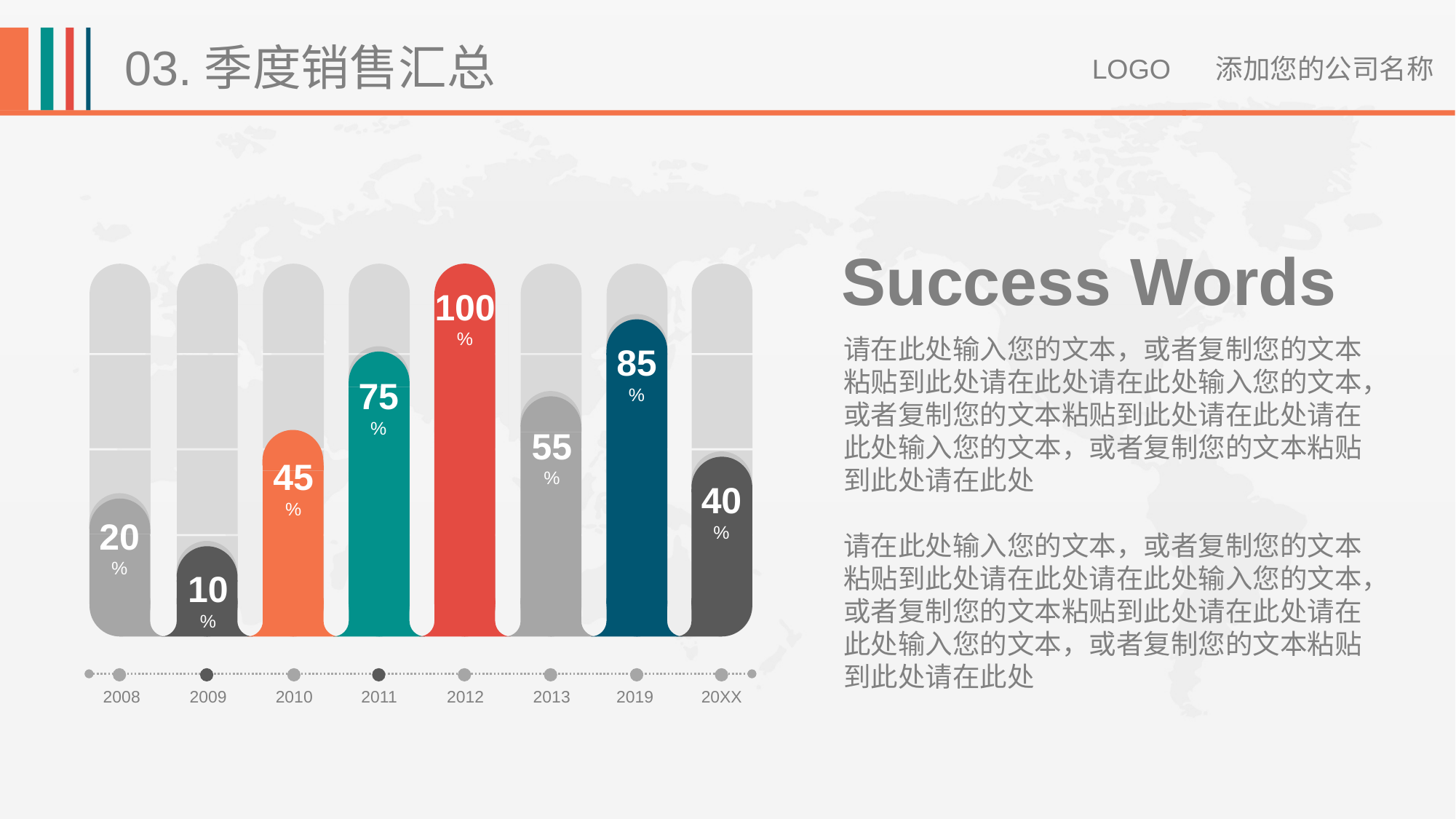

03.季度销售汇总
LOGO     添加您的公司名称

Success Words

100
%

请在此处输入您的文本，或者复制您的文本粘贴到此处请在此处请在此处输入您的文本，或者复制您的文本粘贴到此处请在此处请在此处输入您的文本，或者复制您的文本粘贴到此处请在此处

请在此处输入您的文本，或者复制您的文本粘贴到此处请在此处请在此处输入您的文本，或者复制您的文本粘贴到此处请在此处请在此处输入您的文本，或者复制您的文本粘贴到此处请在此处
85
%

75
%

55
%

45
%

40
%

20
%

10
%

2008
2009
2011
2012
2013
2019
20XX
2010